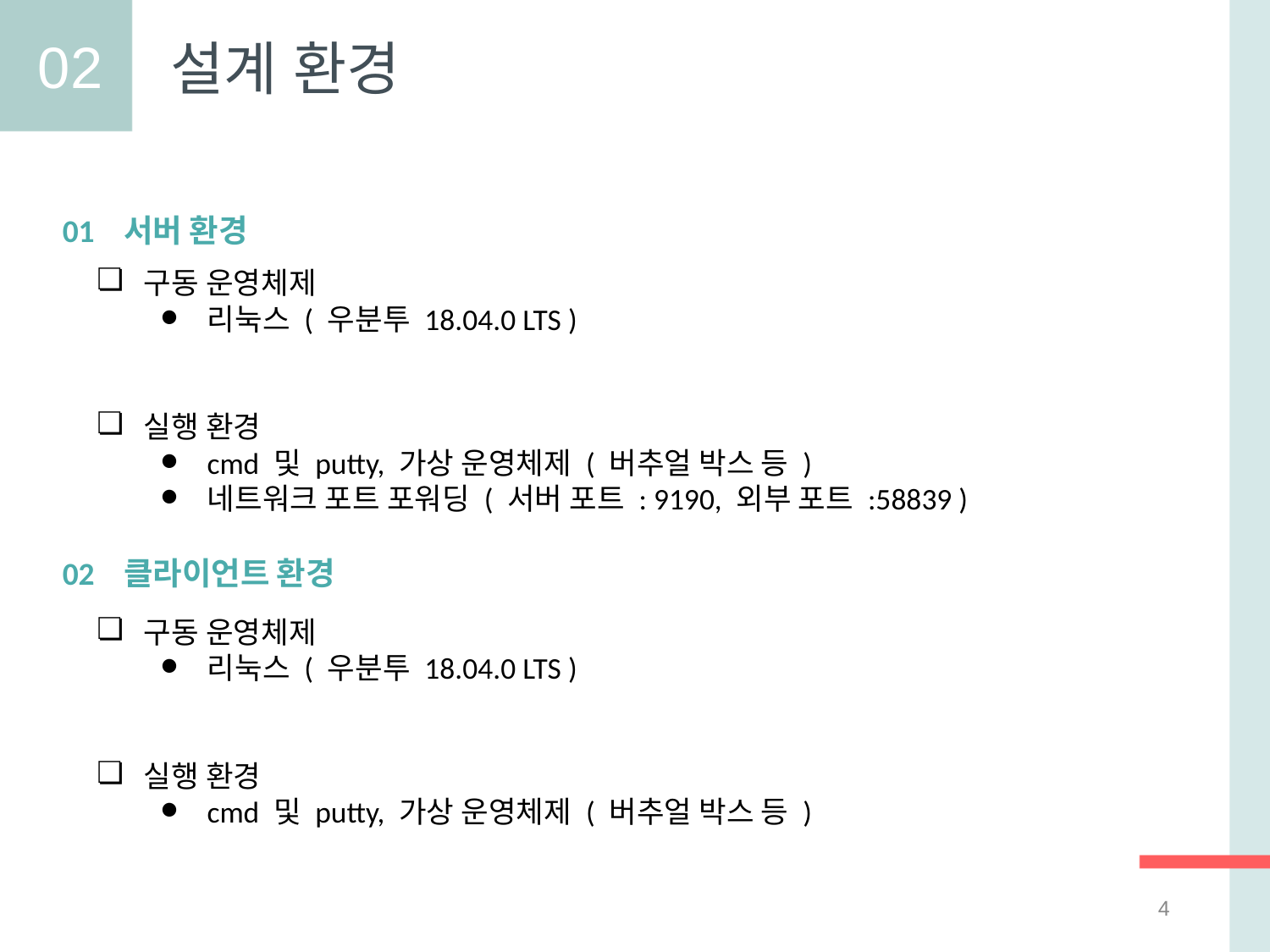

02
설계 환경
01   서버 환경
구동 운영체제
리눅스 ( 우분투 18.04.0 LTS )

실행 환경
cmd 및 putty, 가상 운영체제 ( 버추얼 박스 등 )
네트워크 포트 포워딩 ( 서버 포트 : 9190, 외부 포트 :58839 )
02   클라이언트 환경
구동 운영체제
리눅스 ( 우분투 18.04.0 LTS )

실행 환경
cmd 및 putty, 가상 운영체제 ( 버추얼 박스 등 )
4